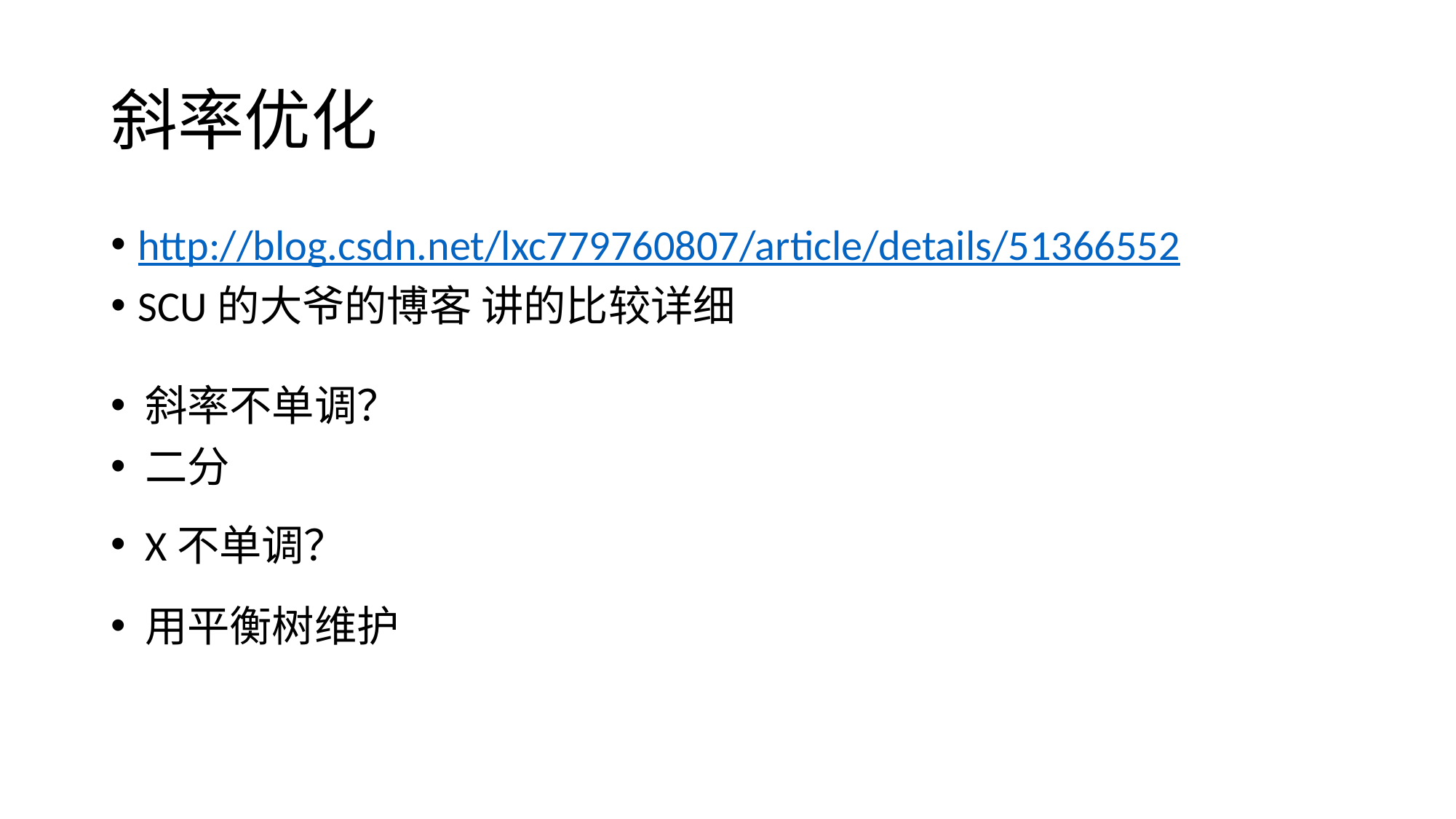

# 斜率优化
http://blog.csdn.net/lxc779760807/article/details/51366552
SCU的大爷的博客 讲的比较详细

斜率不单调？
二分
X不单调？
用平衡树维护